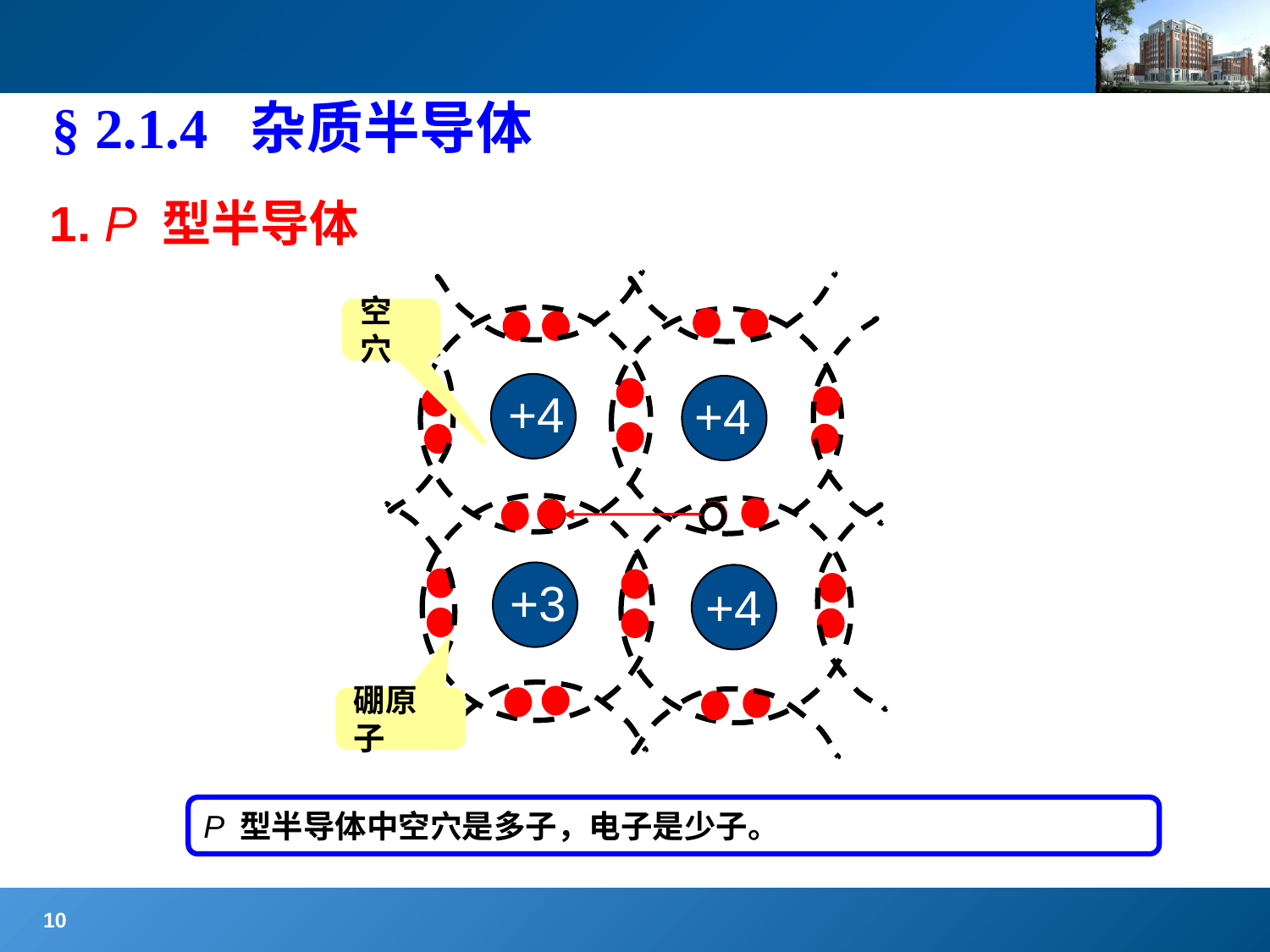

§ 2.1.4  杂质半导体

1. P 型半导体

+4
+4

+3
+4

空穴

硼原子
P 型半导体中空穴是多子，电子是少子。